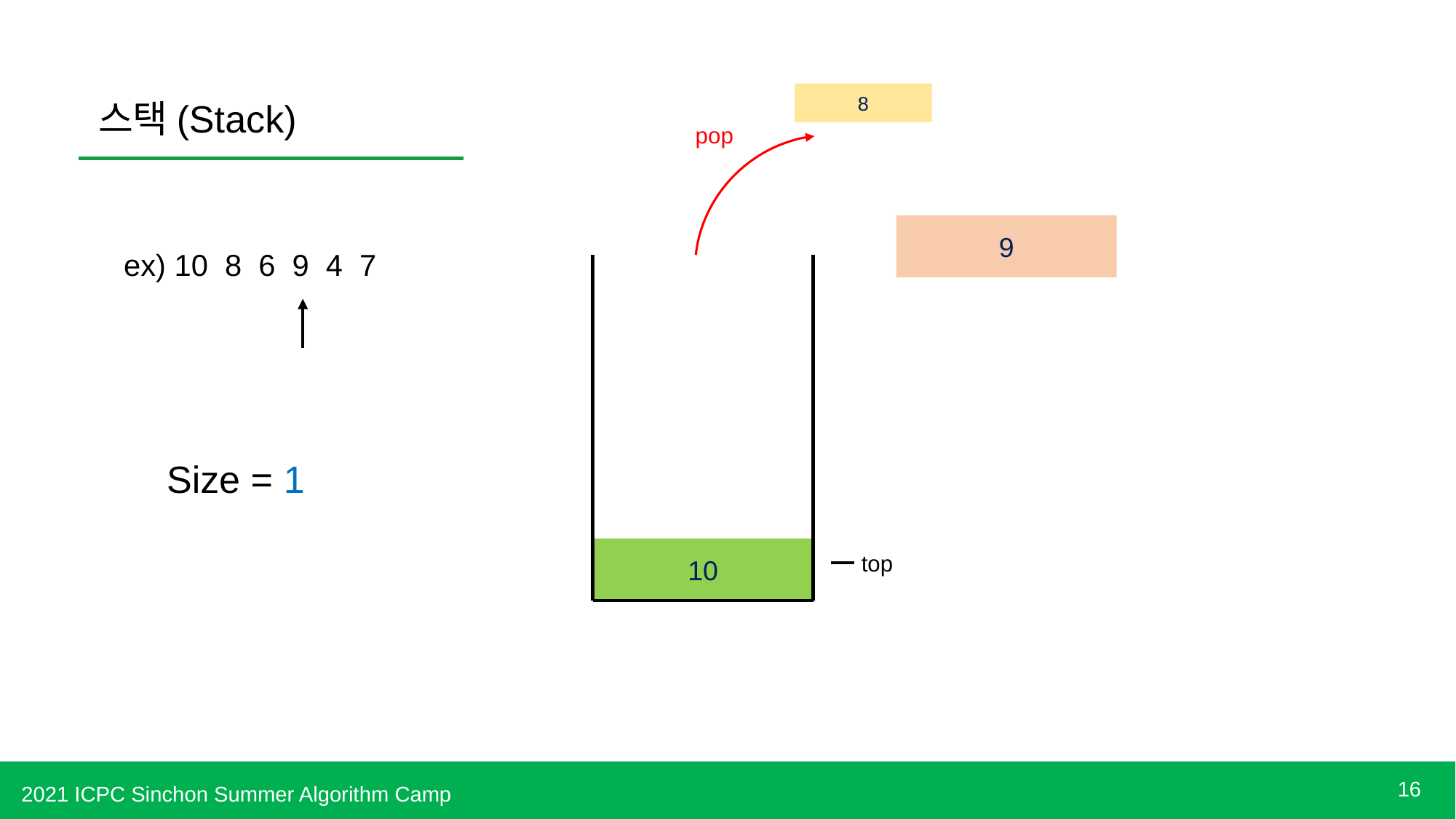

8
스택(Stack)
pop

9
ex) 10  8  6  9  4  7
Size = 1
10
top

16
2021 ICPC Sinchon Summer Algorithm Camp